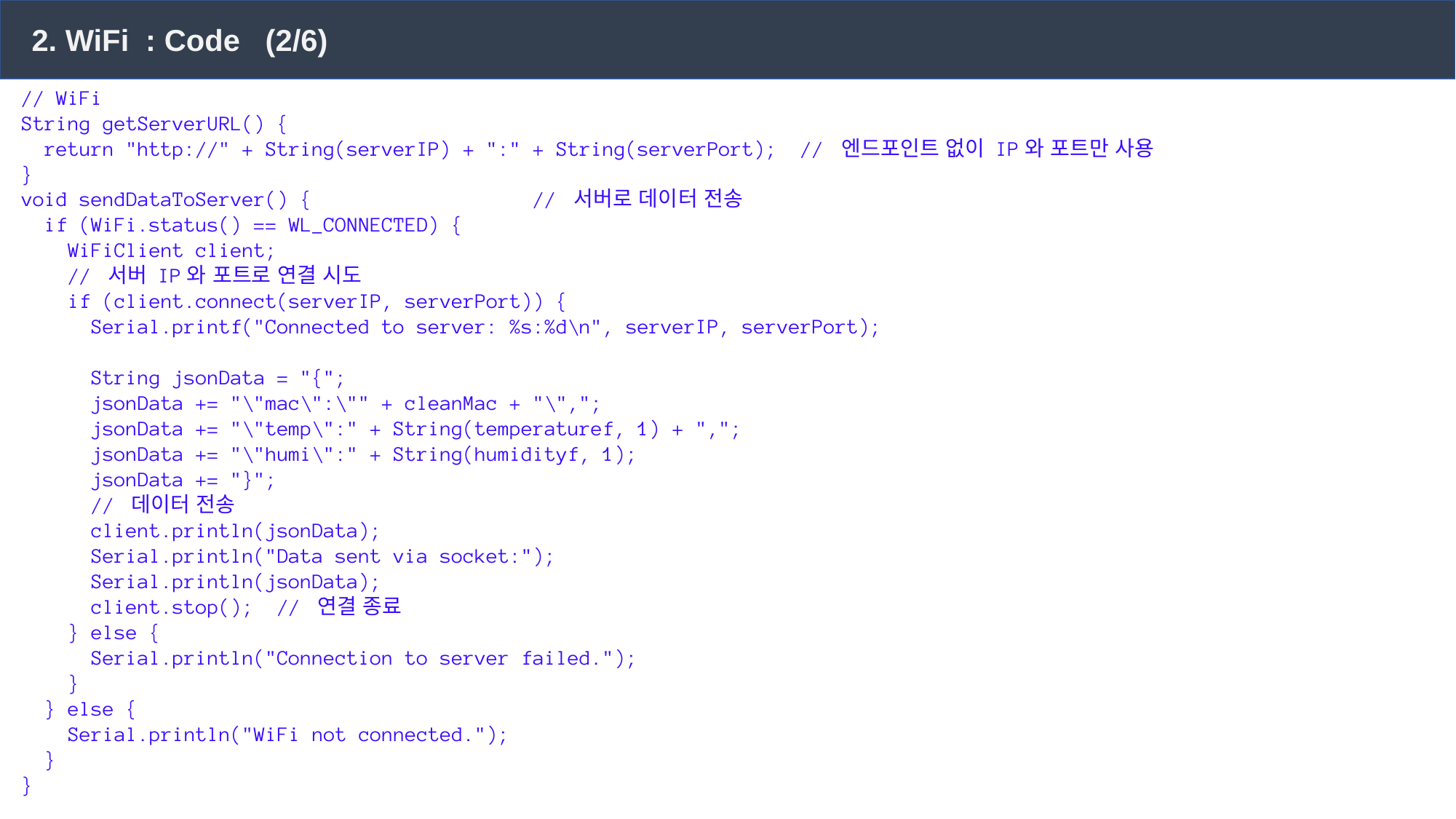

2. WiFi  : Code   (2/6)
// WiFi
String getServerURL() {
  return "http://" + String(serverIP) + ":" + String(serverPort);  // 엔드포인트 없이 IP와 포트만 사용
}
void sendDataToServer() {                   // 서버로 데이터 전송
  if (WiFi.status() == WL_CONNECTED) {
    WiFiClient client;
    // 서버 IP와 포트로 연결 시도
    if (client.connect(serverIP, serverPort)) {
      Serial.printf("Connected to server: %s:%d\n", serverIP, serverPort);

      String jsonData = "{";
      jsonData += "\"mac\":\"" + cleanMac + "\",";
      jsonData += "\"temp\":" + String(temperaturef, 1) + ",";
      jsonData += "\"humi\":" + String(humidityf, 1);
      jsonData += "}";
      // 데이터 전송
      client.println(jsonData);
      Serial.println("Data sent via socket:");
      Serial.println(jsonData);
      client.stop();  // 연결 종료
    } else {
      Serial.println("Connection to server failed.");
    }
  } else {
    Serial.println("WiFi not connected.");
  }
}